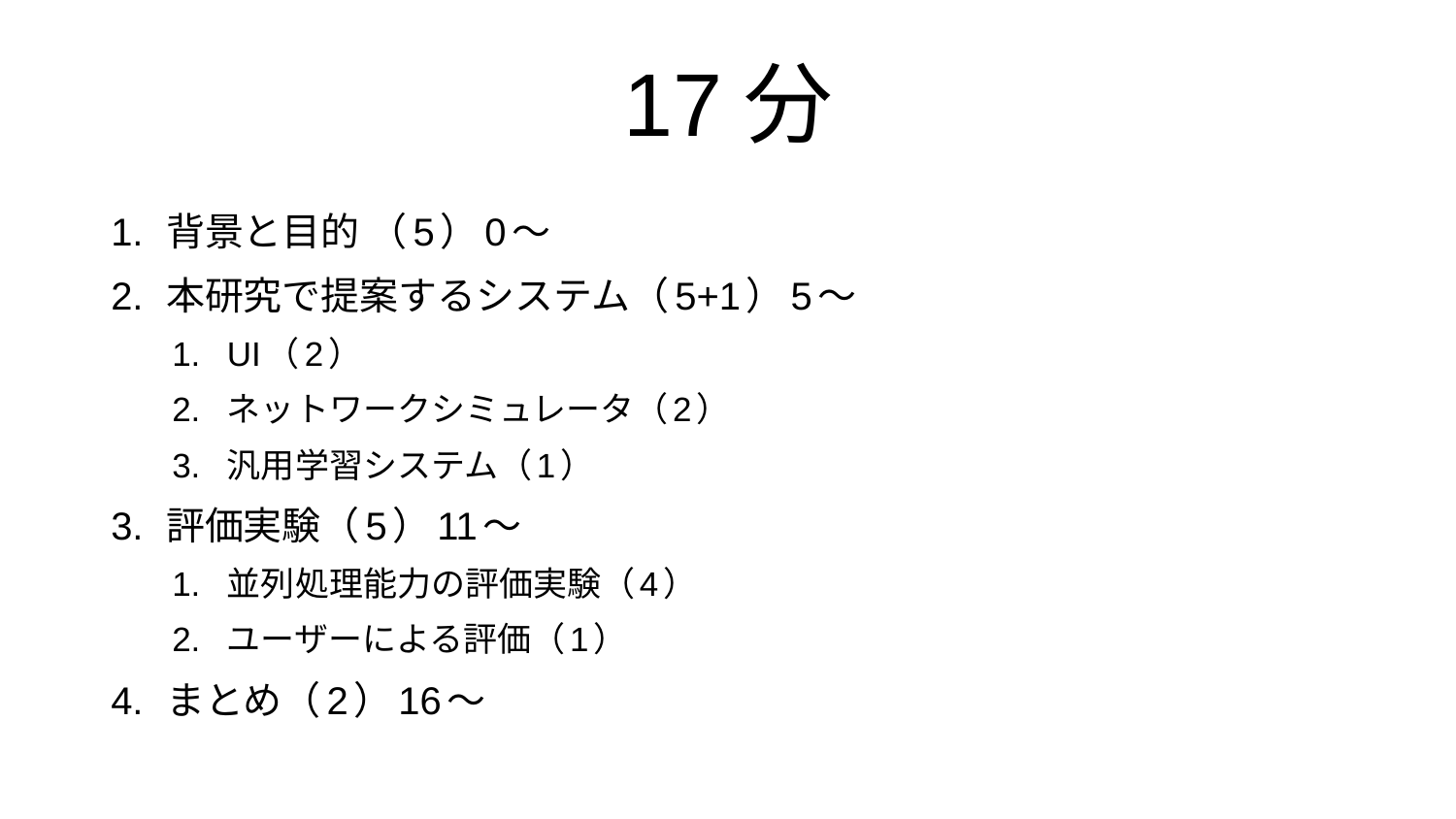

# 17分
背景と目的 （5）0〜
本研究で提案するシステム（5+1）5〜
UI（2）
ネットワークシミュレータ（2）
汎用学習システム（1）
評価実験（5）11〜
並列処理能力の評価実験（4）
ユーザーによる評価（1）
まとめ（2）16〜